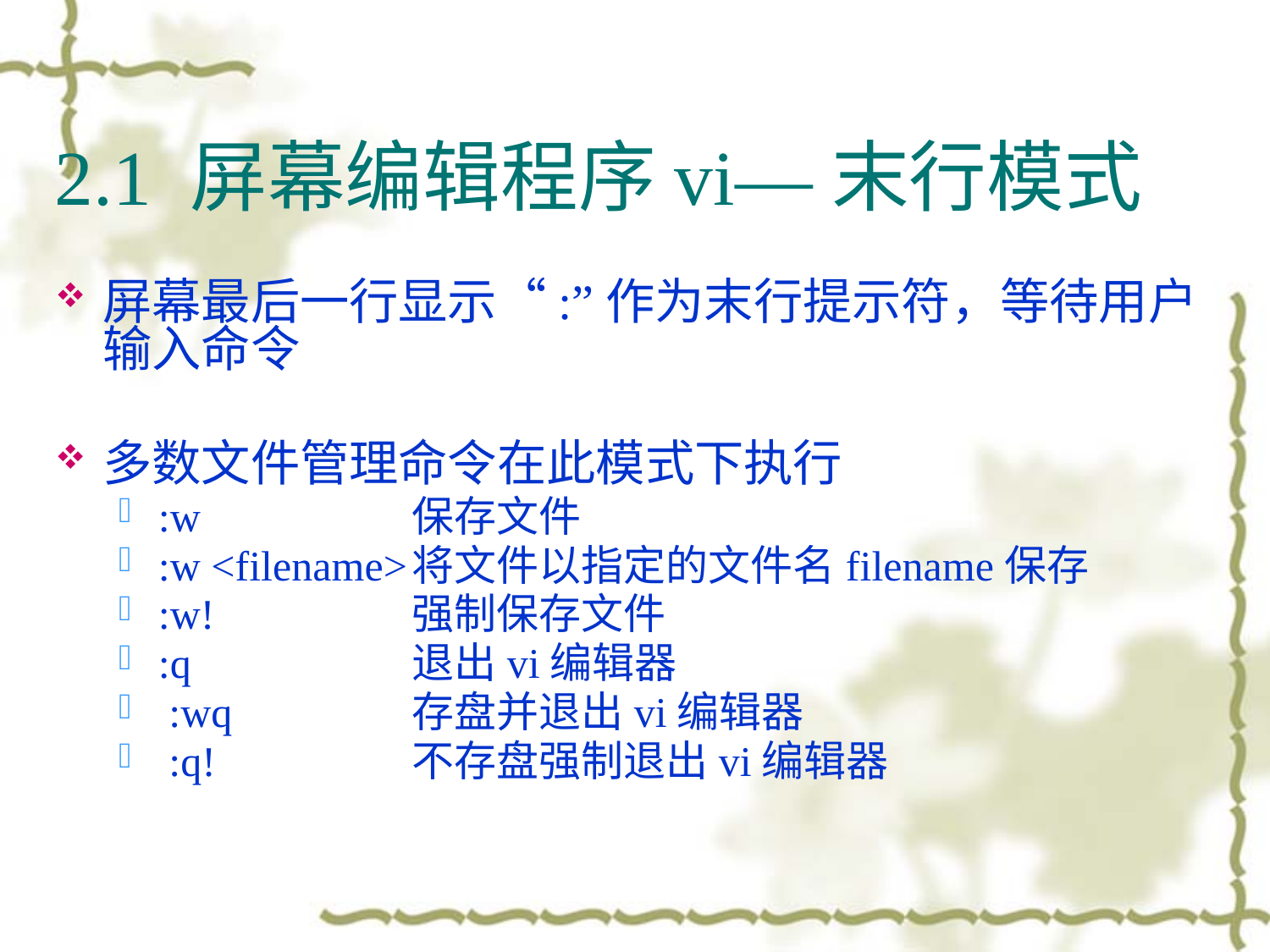

# 2.1 屏幕编辑程序vi—末行模式
屏幕最后一行显示“:”作为末行提示符，等待用户输入命令

多数文件管理命令在此模式下执行
:w		保存文件
:w <filename>	将文件以指定的文件名filename保存
:w!		强制保存文件
:q		退出vi编辑器
 :wq		存盘并退出vi编辑器
 :q!		不存盘强制退出vi编辑器